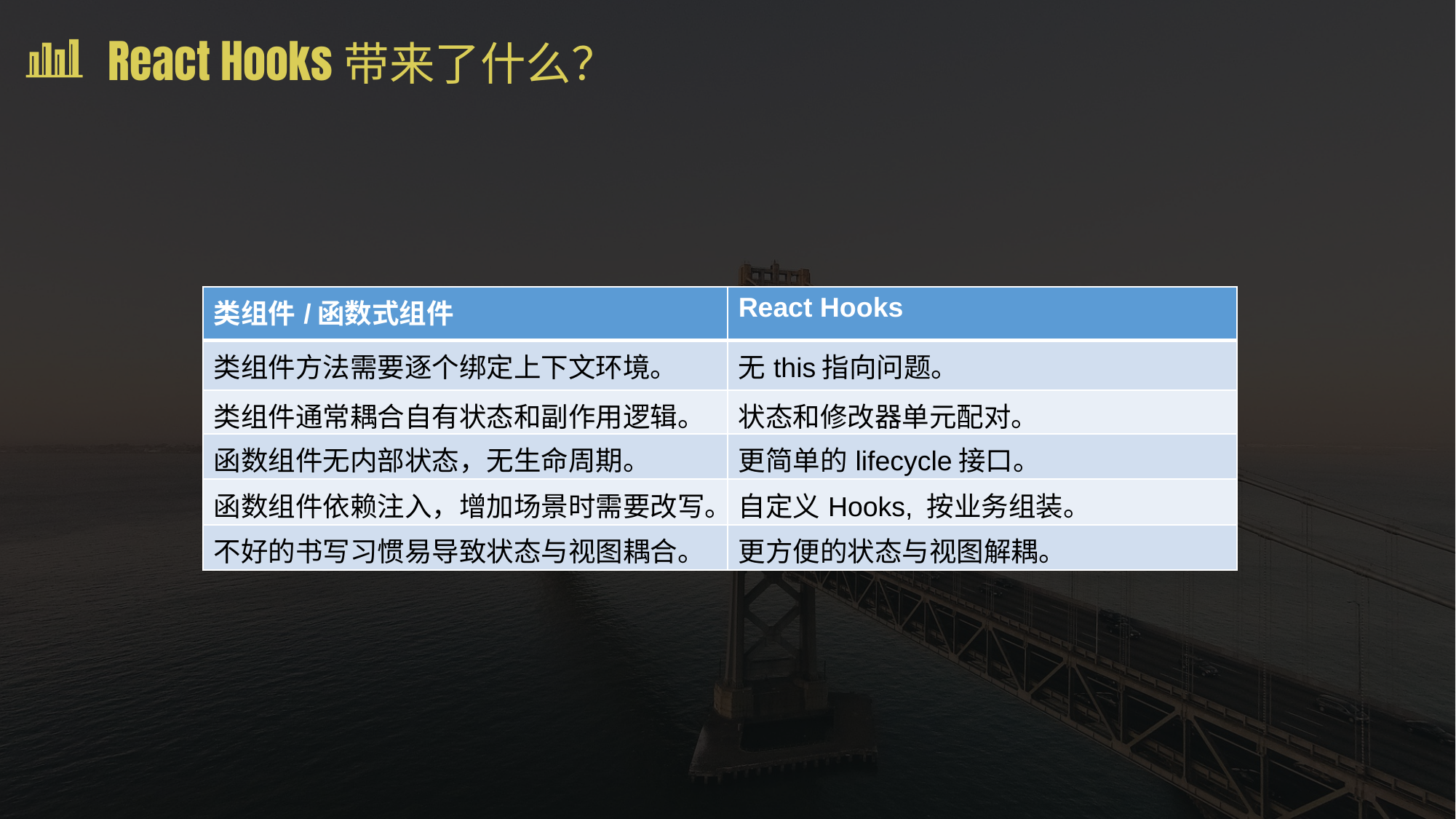

React Hooks带来了什么？

| 类组件/函数式组件 | React Hooks |
| --- | --- |
| 类组件方法需要逐个绑定上下文环境。 | 无this指向问题。 |
| 类组件通常耦合自有状态和副作用逻辑。 | 状态和修改器单元配对。 |
| 函数组件无内部状态，无生命周期。 | 更简单的lifecycle接口。 |
| 函数组件依赖注入，增加场景时需要改写。 | 自定义Hooks, 按业务组装。 |
| 不好的书写习惯易导致状态与视图耦合。 | 更方便的状态与视图解耦。 |